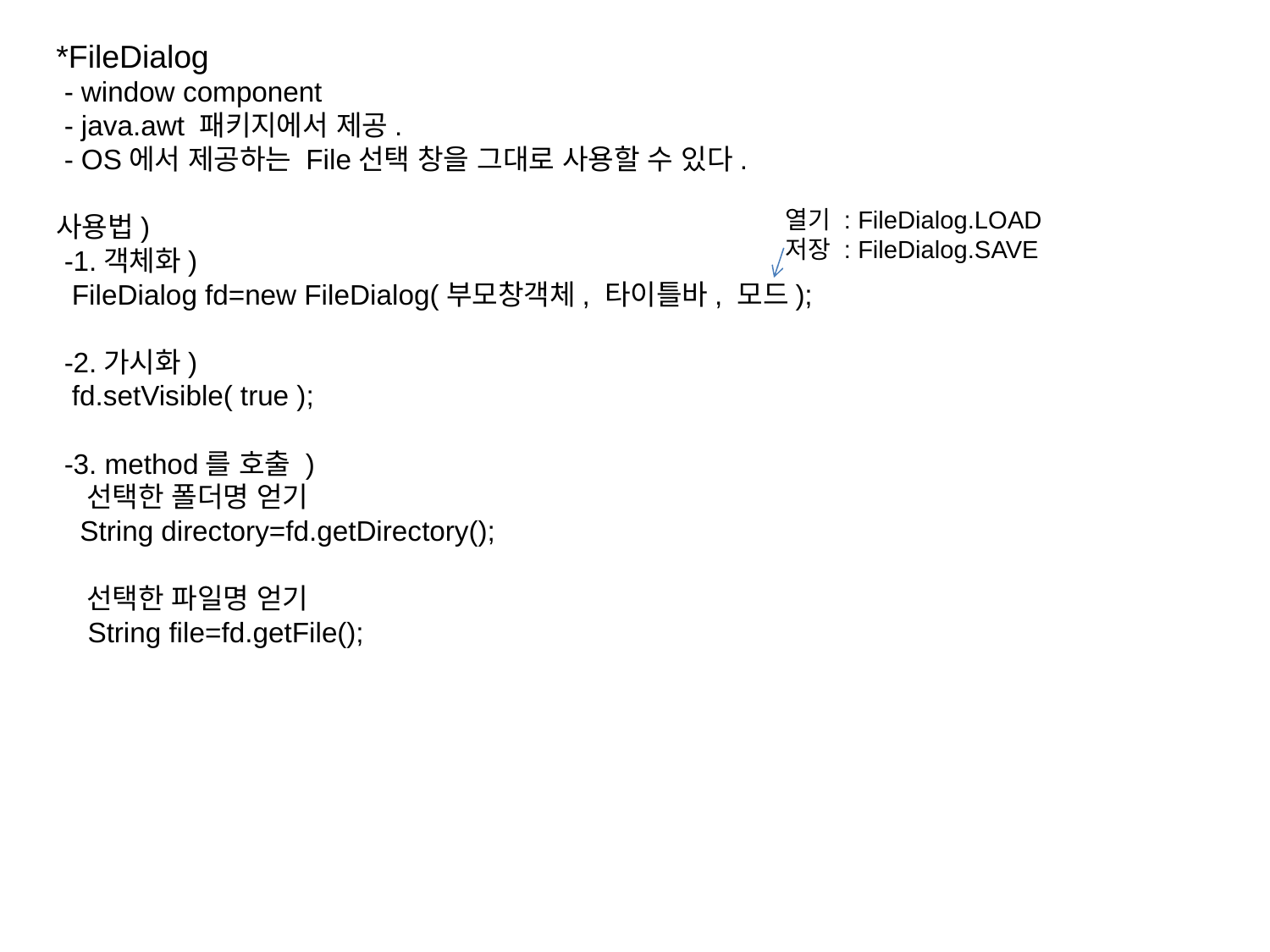

*FileDialog
 - window component
 - java.awt 패키지에서 제공.
 - OS에서 제공하는 File선택 창을 그대로 사용할 수 있다.

사용법)
 -1.객체화)
  FileDialog fd=new FileDialog(부모창객체, 타이틀바, 모드);

 -2.가시화)
  fd.setVisible( true );

 -3. method를 호출 )
   선택한 폴더명 얻기
   String directory=fd.getDirectory();

   선택한 파일명 얻기
    String file=fd.getFile();

열기 : FileDialog.LOAD
저장 : FileDialog.SAVE